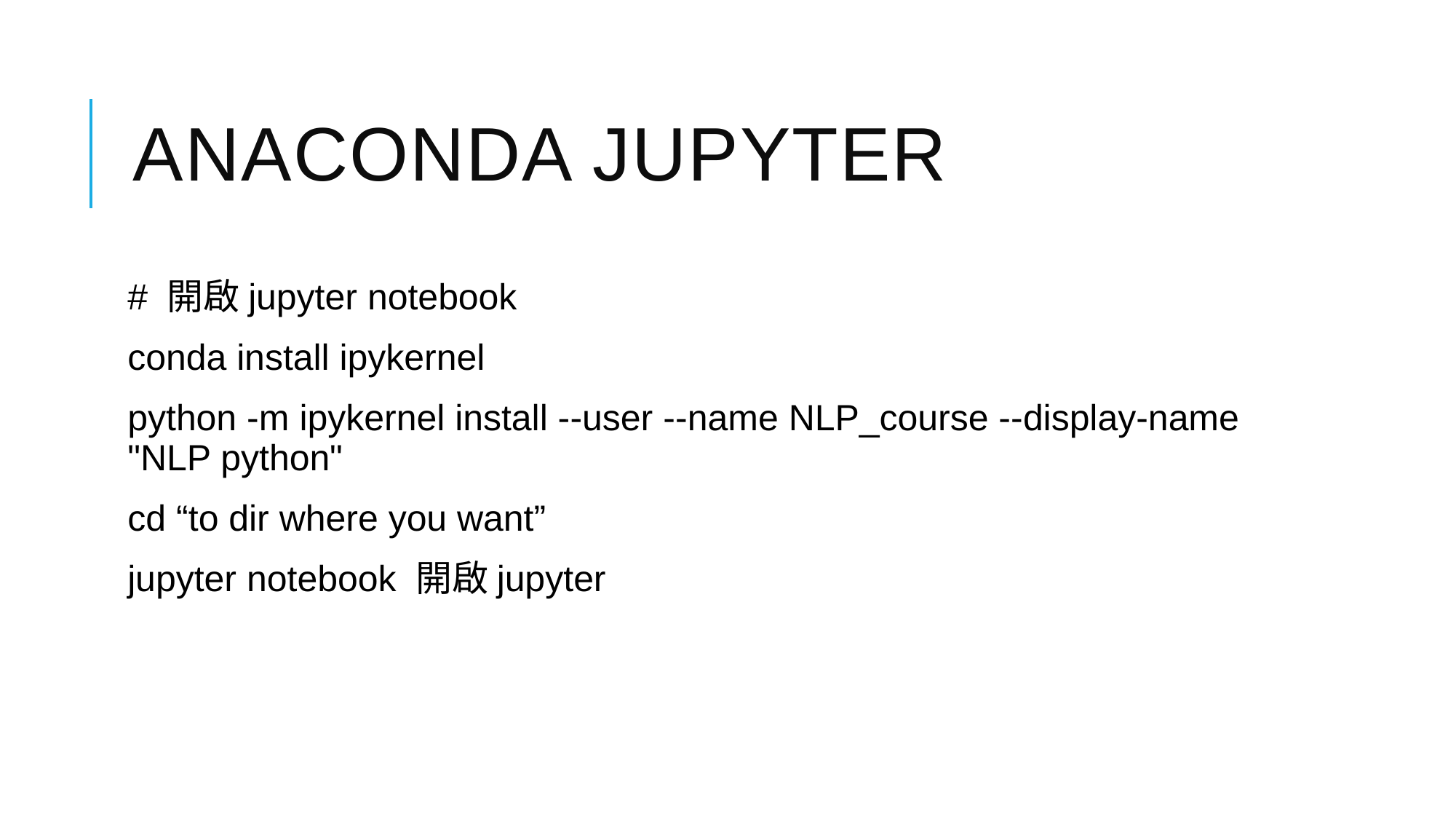

# Anaconda Jupyter
# 開啟jupyter notebook
conda install ipykernel
python -m ipykernel install --user --name NLP_course --display-name "NLP python"
cd “to dir where you want”
jupyter notebook 開啟jupyter